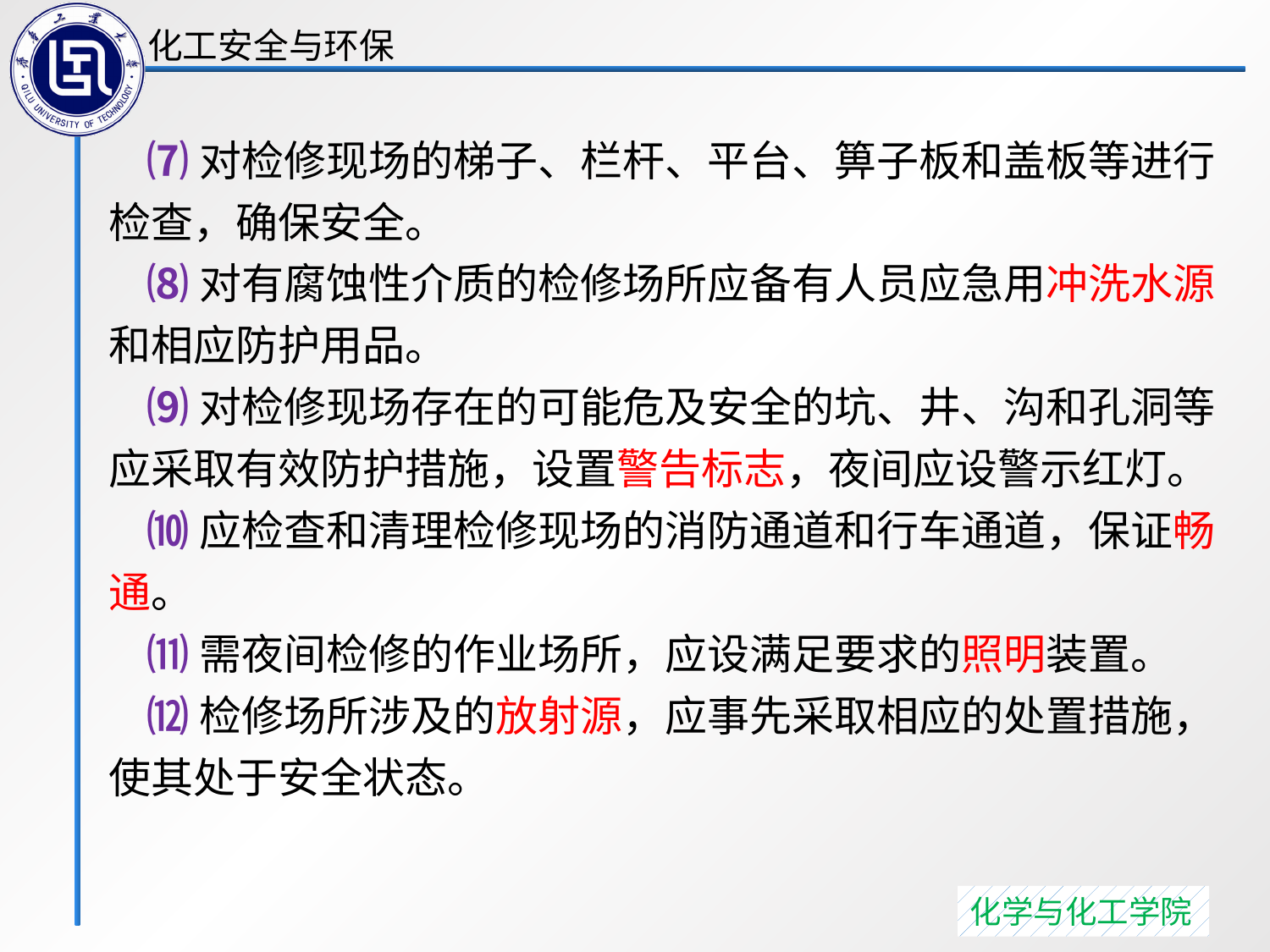

⑺对检修现场的梯子、栏杆、平台、箅子板和盖板等进行检查，确保安全。
    ⑻对有腐蚀性介质的检修场所应备有人员应急用冲洗水源和相应防护用品。
    ⑼对检修现场存在的可能危及安全的坑、井、沟和孔洞等应采取有效防护措施，设置警告标志，夜间应设警示红灯。
    ⑽应检查和清理检修现场的消防通道和行车通道，保证畅通。
    ⑾需夜间检修的作业场所，应设满足要求的照明装置。
    ⑿检修场所涉及的放射源，应事先采取相应的处置措施，使其处于安全状态。